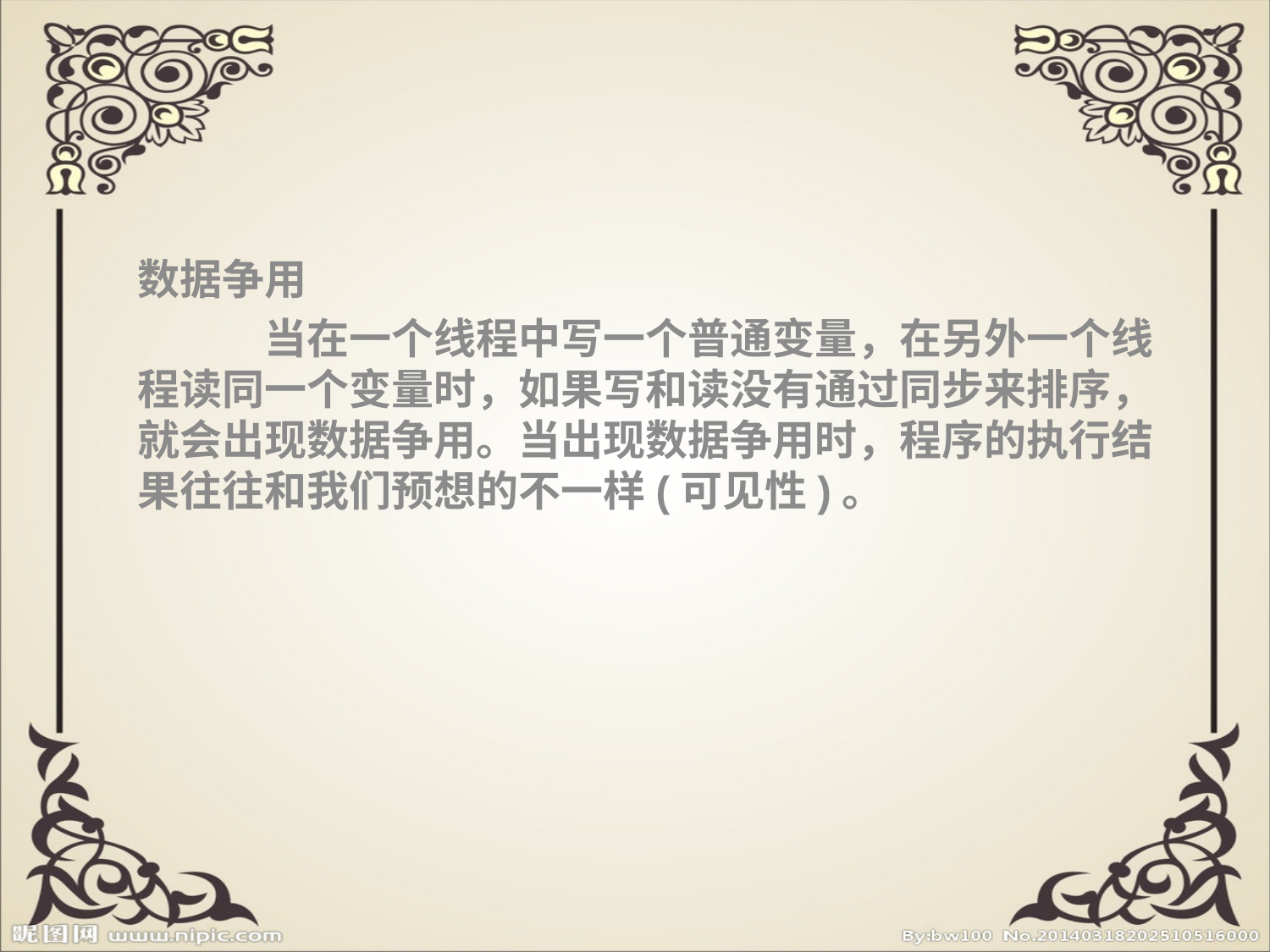

数据争用
	当在一个线程中写一个普通变量，在另外一个线程读同一个变量时，如果写和读没有通过同步来排序，就会出现数据争用。当出现数据争用时，程序的执行结果往往和我们预想的不一样(可见性)。